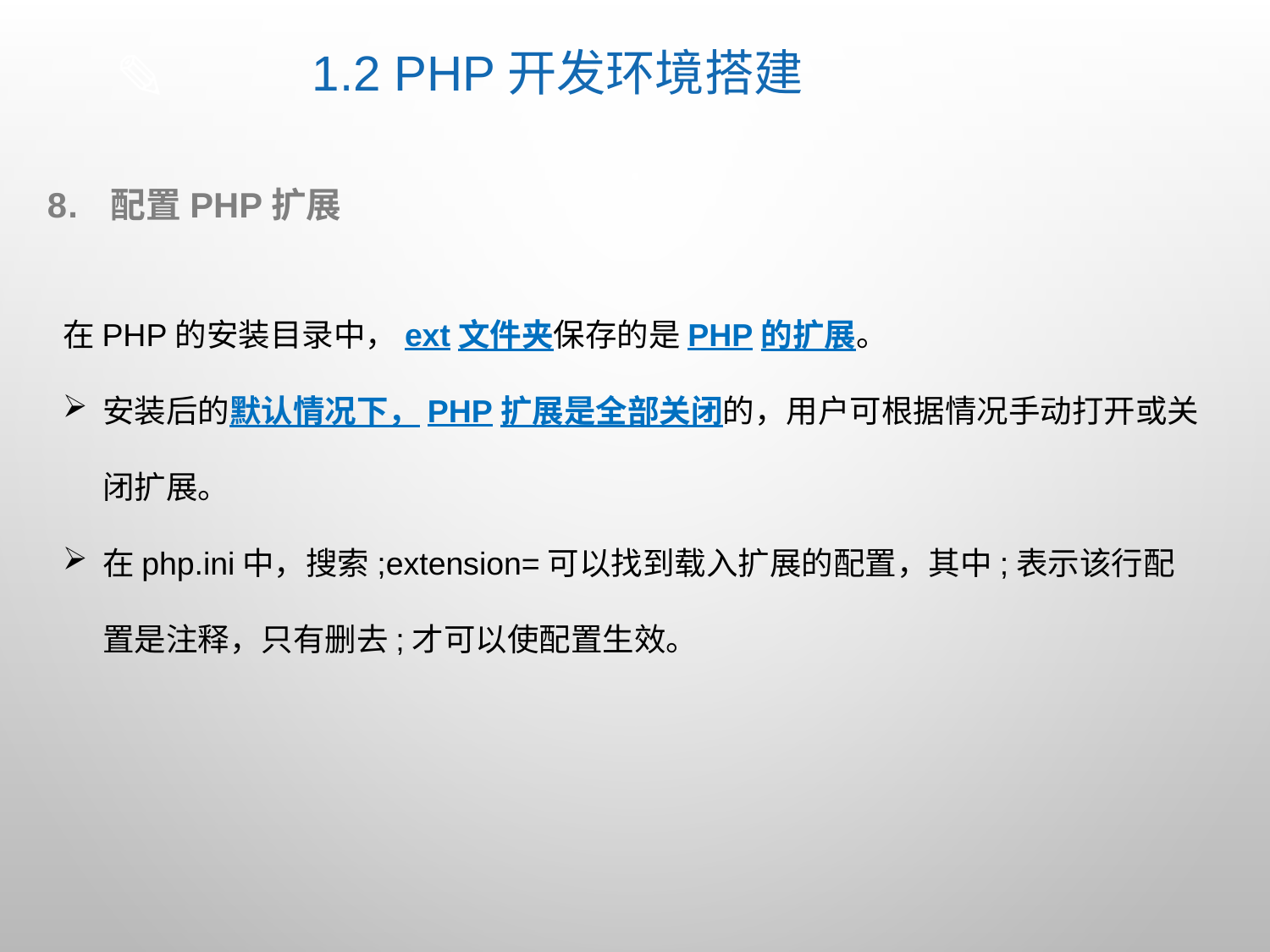

# 1.2 PHP开发环境搭建
配置PHP扩展
在PHP的安装目录中，ext文件夹保存的是PHP的扩展。
安装后的默认情况下，PHP扩展是全部关闭的，用户可根据情况手动打开或关闭扩展。
在php.ini中，搜索;extension=可以找到载入扩展的配置，其中;表示该行配置是注释，只有删去;才可以使配置生效。